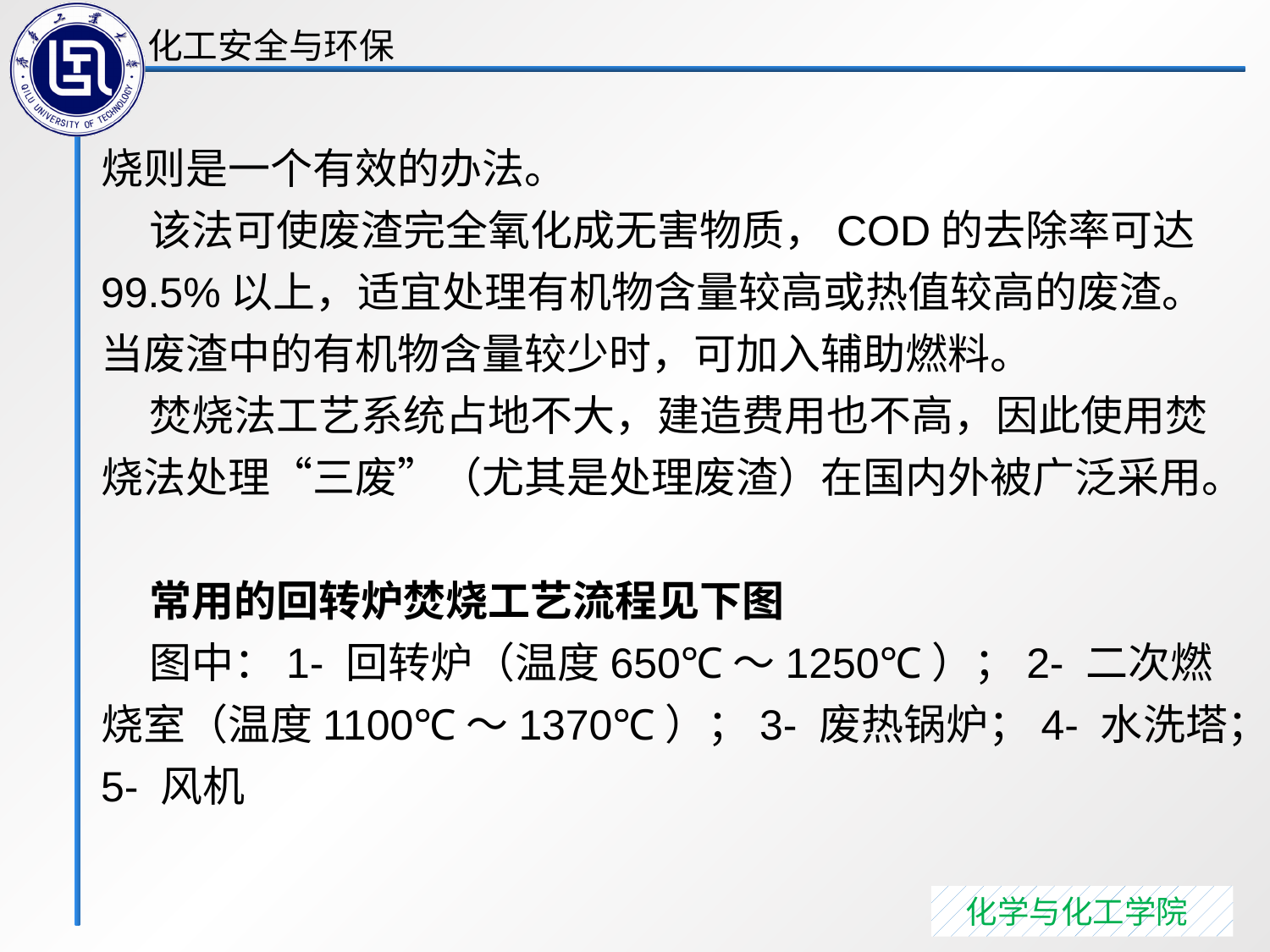

烧则是一个有效的办法。
    该法可使废渣完全氧化成无害物质，COD的去除率可达99.5%以上，适宜处理有机物含量较高或热值较高的废渣。当废渣中的有机物含量较少时，可加入辅助燃料。
    焚烧法工艺系统占地不大，建造费用也不高，因此使用焚烧法处理“三废”（尤其是处理废渣）在国内外被广泛采用。

    常用的回转炉焚烧工艺流程见下图
    图中：1- 回转炉（温度650℃～1250℃）；2- 二次燃烧室（温度1100℃～1370℃）；3- 废热锅炉；4- 水洗塔；5- 风机